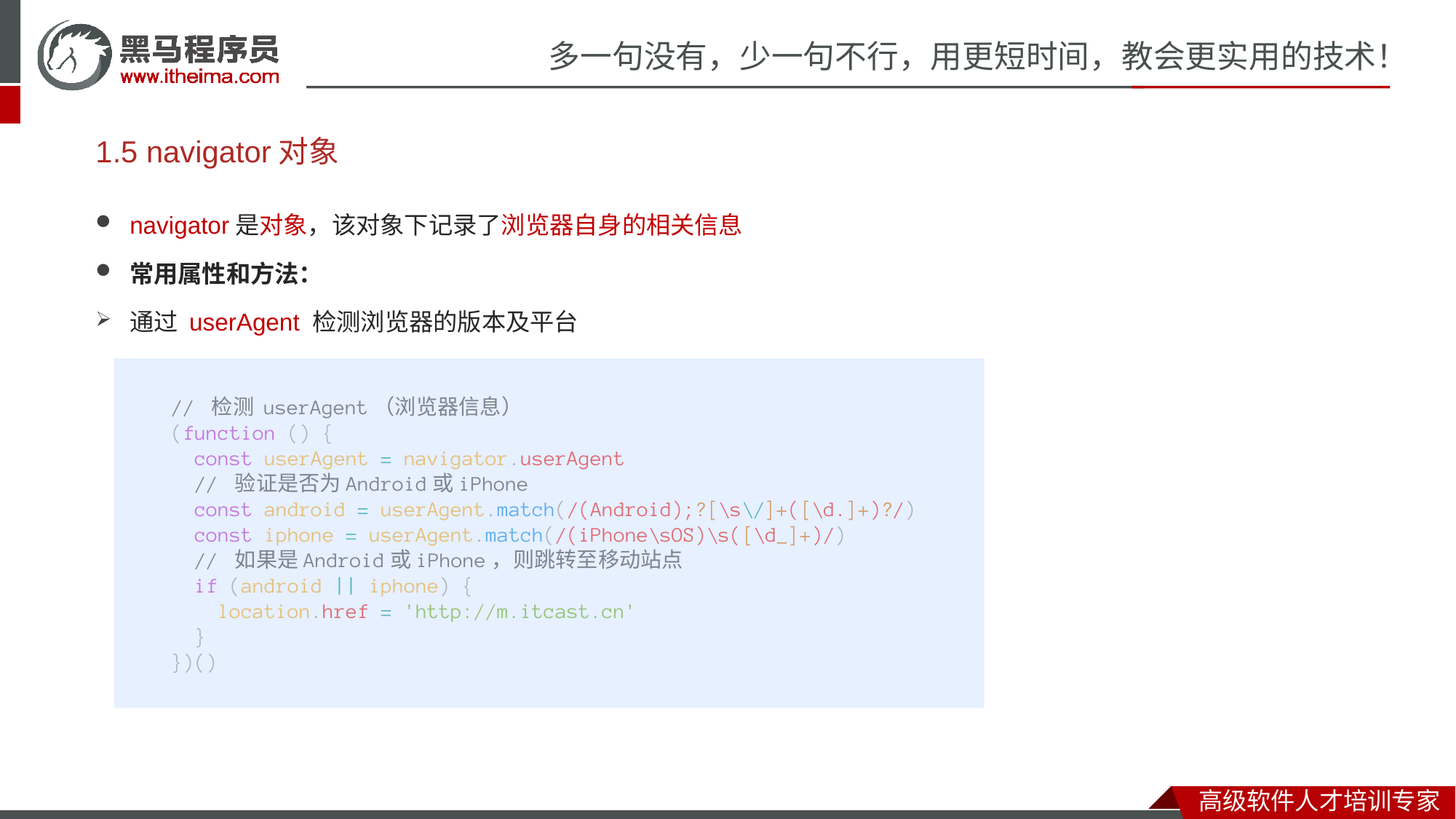

# 1.5 navigator对象
navigator是对象，该对象下记录了浏览器自身的相关信息
常用属性和方法：
通过 userAgent 检测浏览器的版本及平台

    // 检测 userAgent（浏览器信息）
    (function () {
      const userAgent = navigator.userAgent
      // 验证是否为Android或iPhone
      const android = userAgent.match(/(Android);?[\s\/]+([\d.]+)?/)
      const iphone = userAgent.match(/(iPhone\sOS)\s([\d_]+)/)
      // 如果是Android或iPhone，则跳转至移动站点
      if (android || iphone) {
        location.href = 'http://m.itcast.cn'
      }
    })()